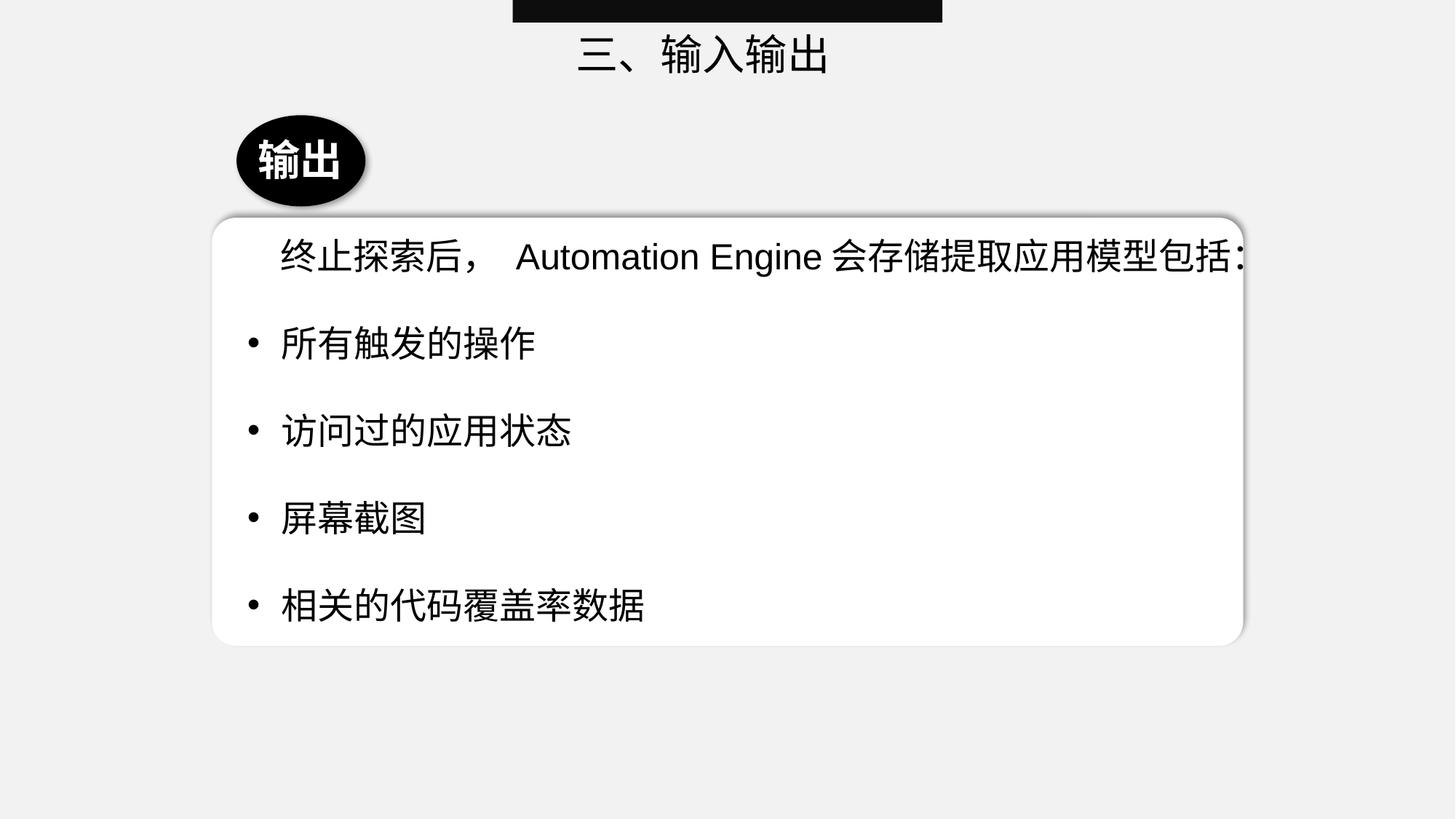

三、输入输出

输出

   终止探索后， Automation Engine会存储提取应用模型包括：

所有触发的操作

访问过的应用状态

屏幕截图

相关的代码覆盖率数据